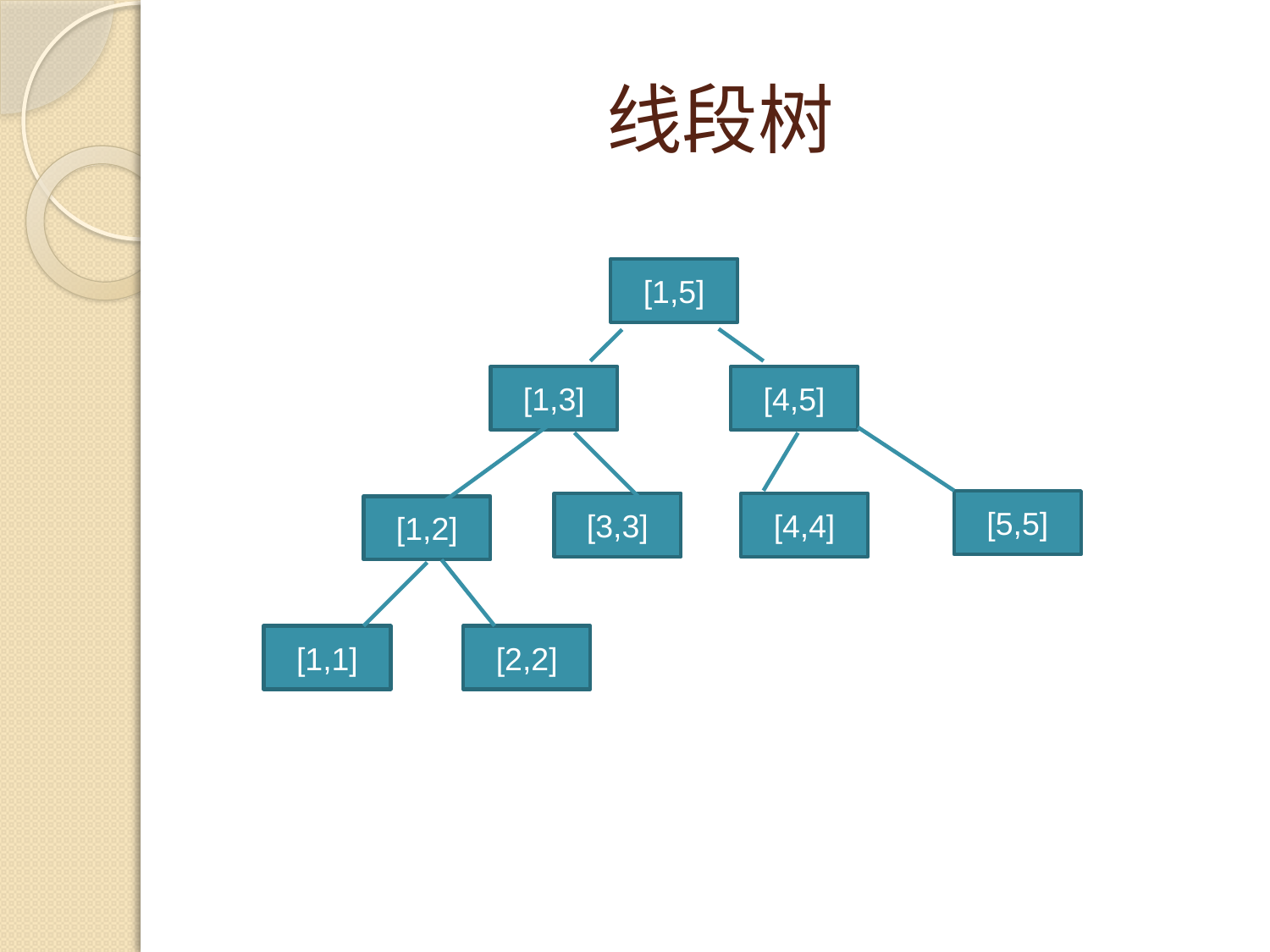

# 线段树
[1,5]
[1,3]
[4,5]
[5,5]
[3,3]
[4,4]
[1,2]
[1,1]
[2,2]